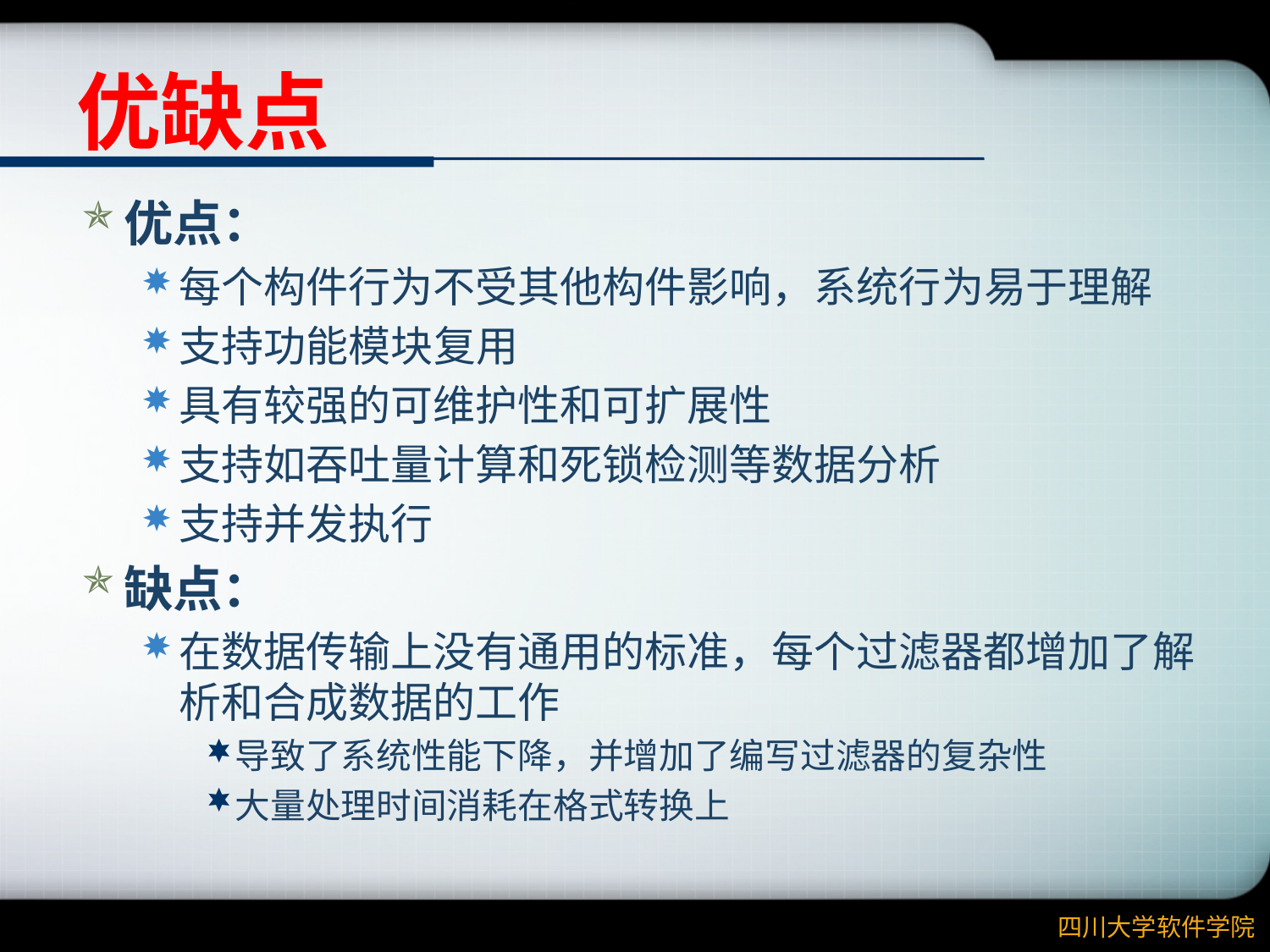

# 优缺点
优点：
每个构件行为不受其他构件影响，系统行为易于理解
支持功能模块复用
具有较强的可维护性和可扩展性
支持如吞吐量计算和死锁检测等数据分析
支持并发执行
缺点：
在数据传输上没有通用的标准，每个过滤器都增加了解析和合成数据的工作
导致了系统性能下降，并增加了编写过滤器的复杂性
大量处理时间消耗在格式转换上